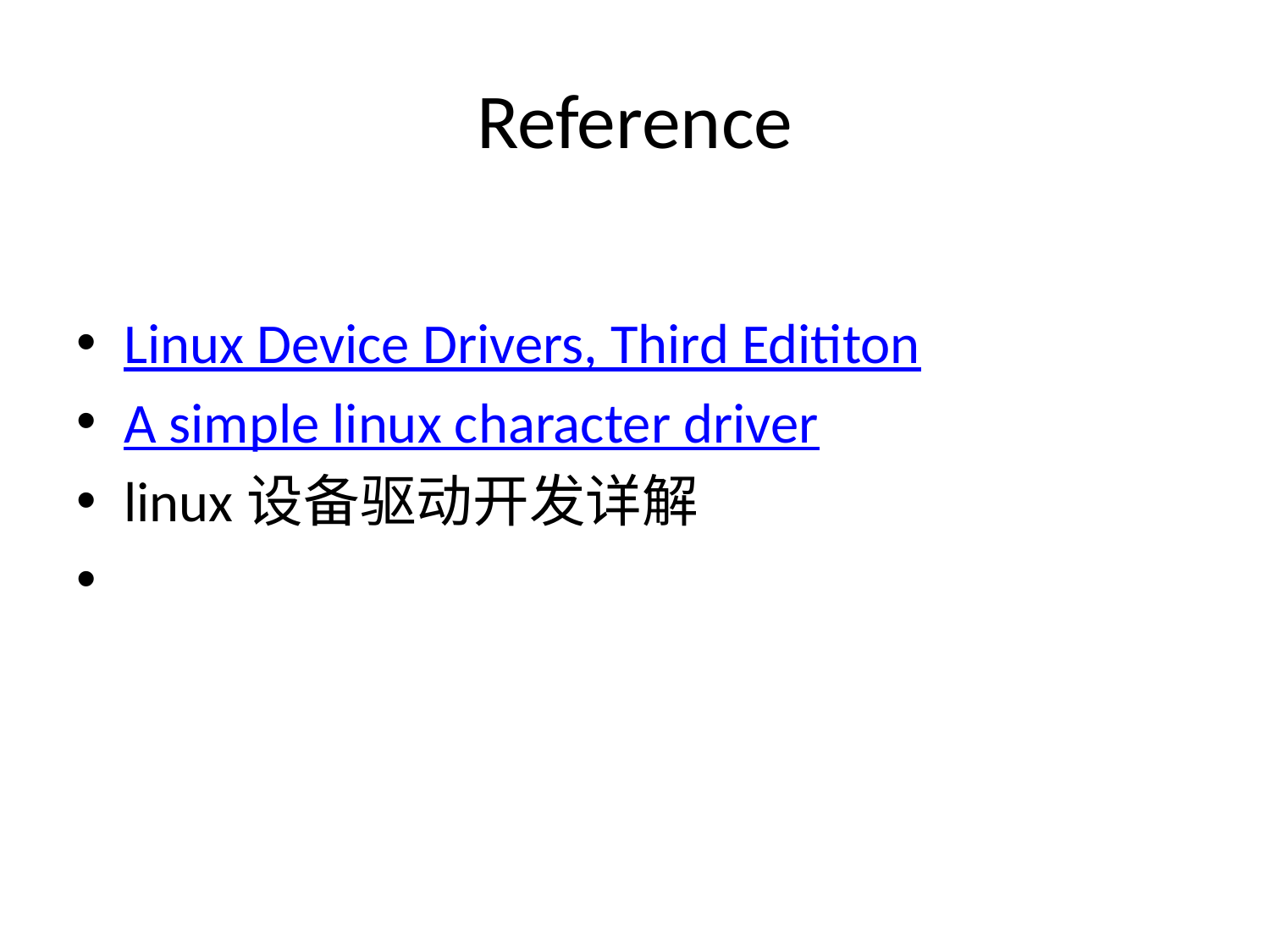

# Reference

Linux Device Drivers, Third Edititon
A simple linux character driver
linux设备驱动开发详解